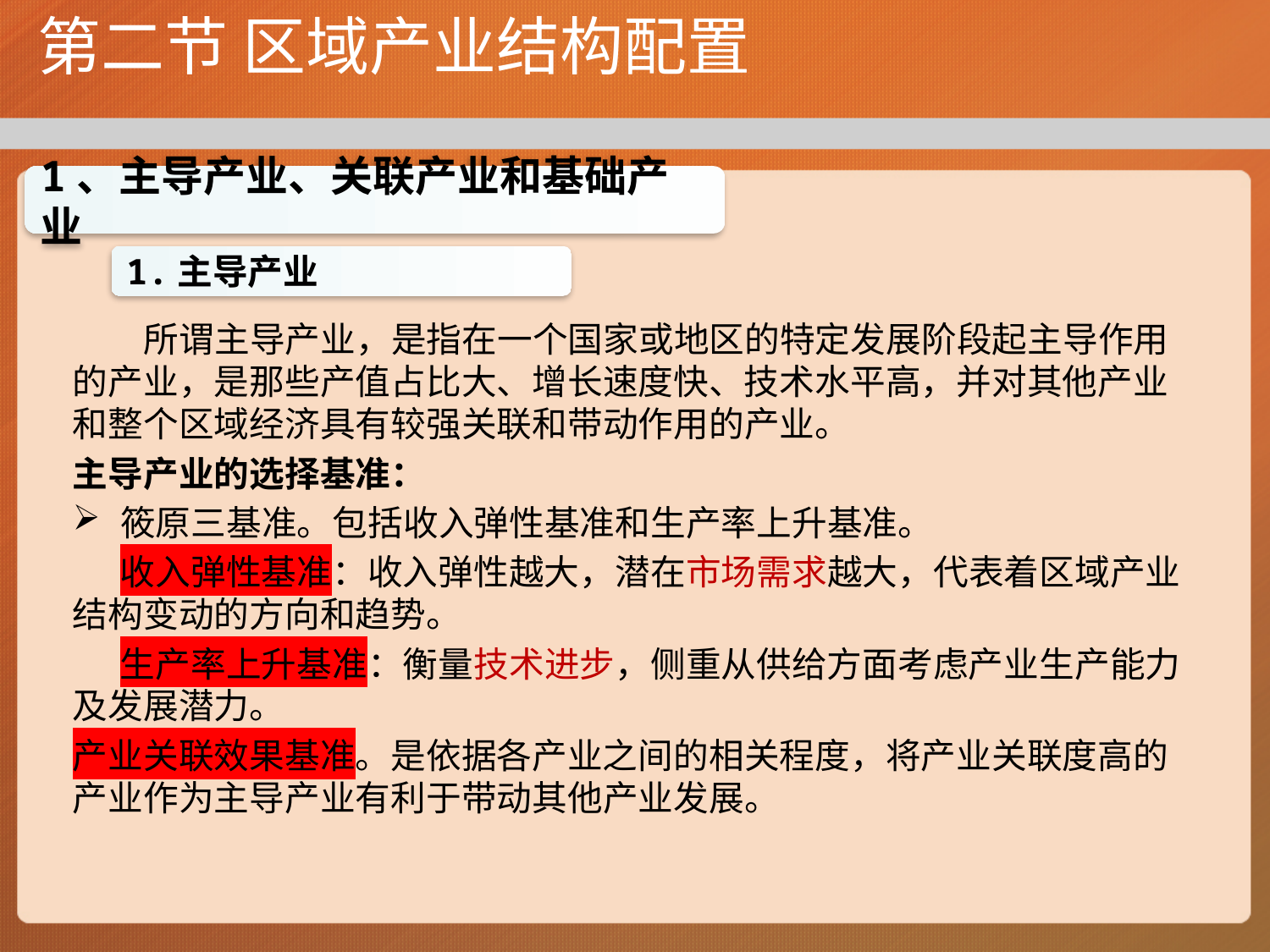

# 第二节 区域产业结构配置
1、主导产业、关联产业和基础产业

        所谓主导产业，是指在一个国家或地区的特定发展阶段起主导作用的产业，是那些产值占比大、增长速度快、技术水平高，并对其他产业和整个区域经济具有较强关联和带动作用的产业。
主导产业的选择基准：
筱原三基准。包括收入弹性基准和生产率上升基准。
     收入弹性基准：收入弹性越大，潜在市场需求越大，代表着区域产业结构变动的方向和趋势。
     生产率上升基准：衡量技术进步，侧重从供给方面考虑产业生产能力及发展潜力。
产业关联效果基准。是依据各产业之间的相关程度，将产业关联度高的产业作为主导产业有利于带动其他产业发展。

1.主导产业